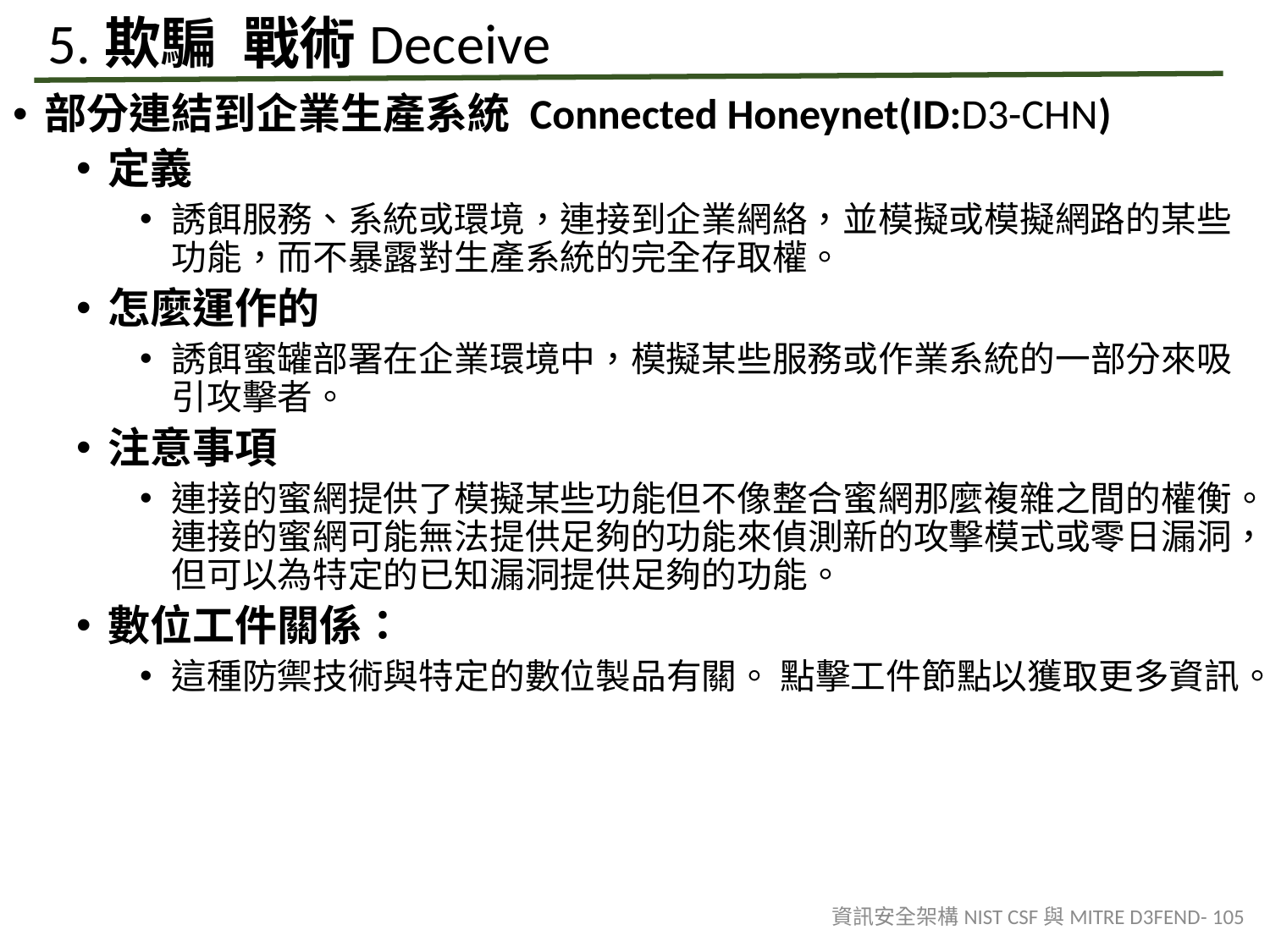

# 5.欺騙  戰術Deceive
部分連結到企業生產系統 Connected Honeynet(ID:D3-CHN)
定義
誘餌服務、系統或環境，連接到企業網絡，並模擬或模擬網路的某些功能，而不暴露對生產系統的完全存取權。
怎麼運作的
誘餌蜜罐部署在企業環境中，模擬某些服務或作業系統的一部分來吸引攻擊者。
注意事項
連接的蜜網提供了模擬某些功能但不像整合蜜網那麼複雜之間的權衡。連接的蜜網可能無法提供足夠的功能來偵測新的攻擊模式或零日漏洞，但可以為特定的已知漏洞提供足夠的功能。
數位工件關係：
這種防禦技術與特定的數位製品有關。 點擊工件節點以獲取更多資訊。
資訊安全架構NIST CSF與MITRE D3FEND- 105